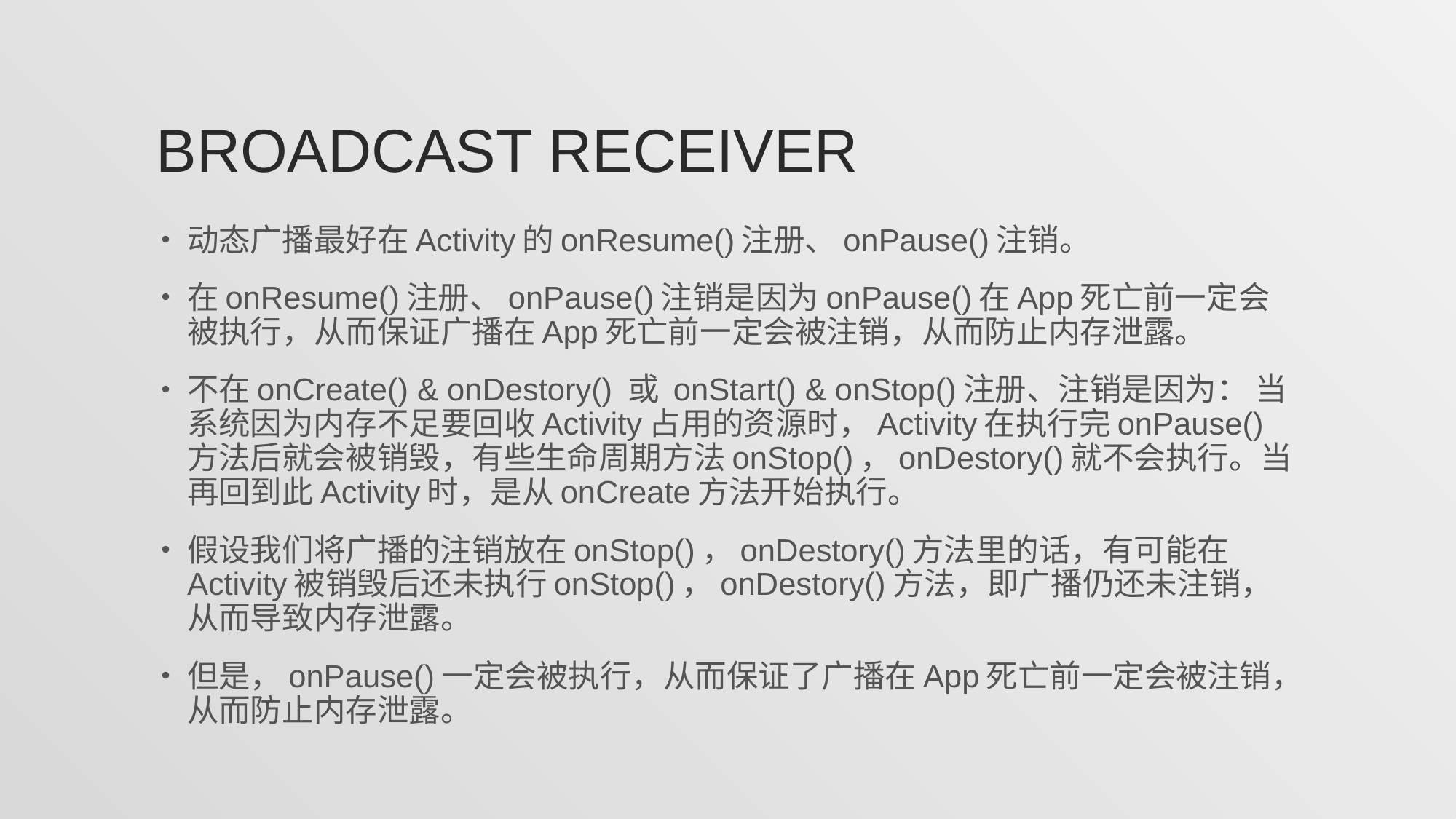

# Broadcast Receiver
动态广播最好在Activity的onResume()注册、onPause()注销。
在onResume()注册、onPause()注销是因为onPause()在App死亡前一定会被执行，从而保证广播在App死亡前一定会被注销，从而防止内存泄露。
不在onCreate() & onDestory() 或 onStart() & onStop()注册、注销是因为： 当系统因为内存不足要回收Activity占用的资源时，Activity在执行完onPause()方法后就会被销毁，有些生命周期方法onStop()，onDestory()就不会执行。当再回到此Activity时，是从onCreate方法开始执行。
假设我们将广播的注销放在onStop()，onDestory()方法里的话，有可能在Activity被销毁后还未执行onStop()，onDestory()方法，即广播仍还未注销，从而导致内存泄露。
但是，onPause()一定会被执行，从而保证了广播在App死亡前一定会被注销，从而防止内存泄露。